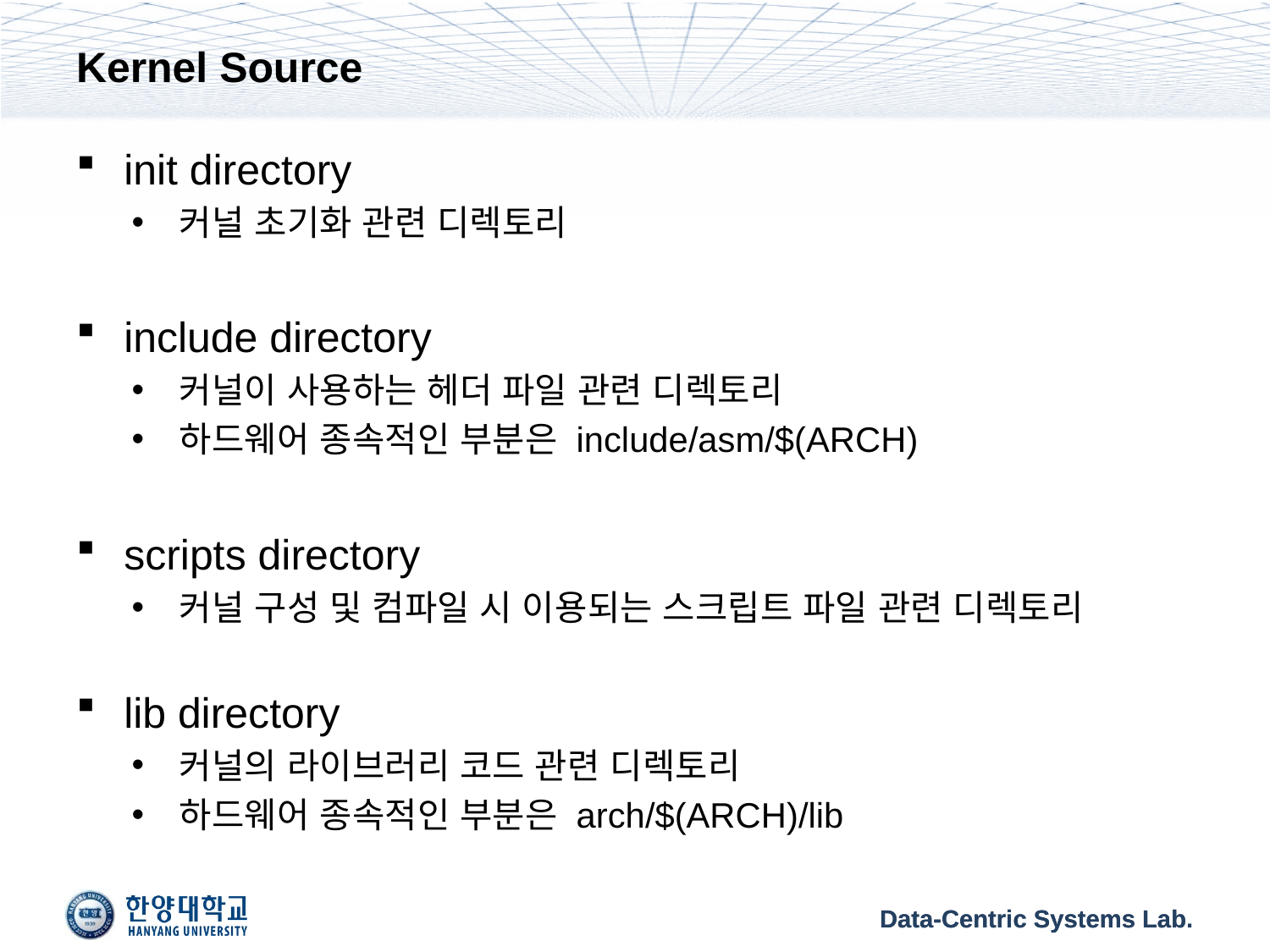

# Kernel Source
init directory
커널 초기화 관련 디렉토리

include directory
커널이 사용하는 헤더 파일 관련 디렉토리
하드웨어 종속적인 부분은 include/asm/$(ARCH)

scripts directory
커널 구성 및 컴파일 시 이용되는 스크립트 파일 관련 디렉토리

lib directory
커널의 라이브러리 코드 관련 디렉토리
하드웨어 종속적인 부분은 arch/$(ARCH)/lib